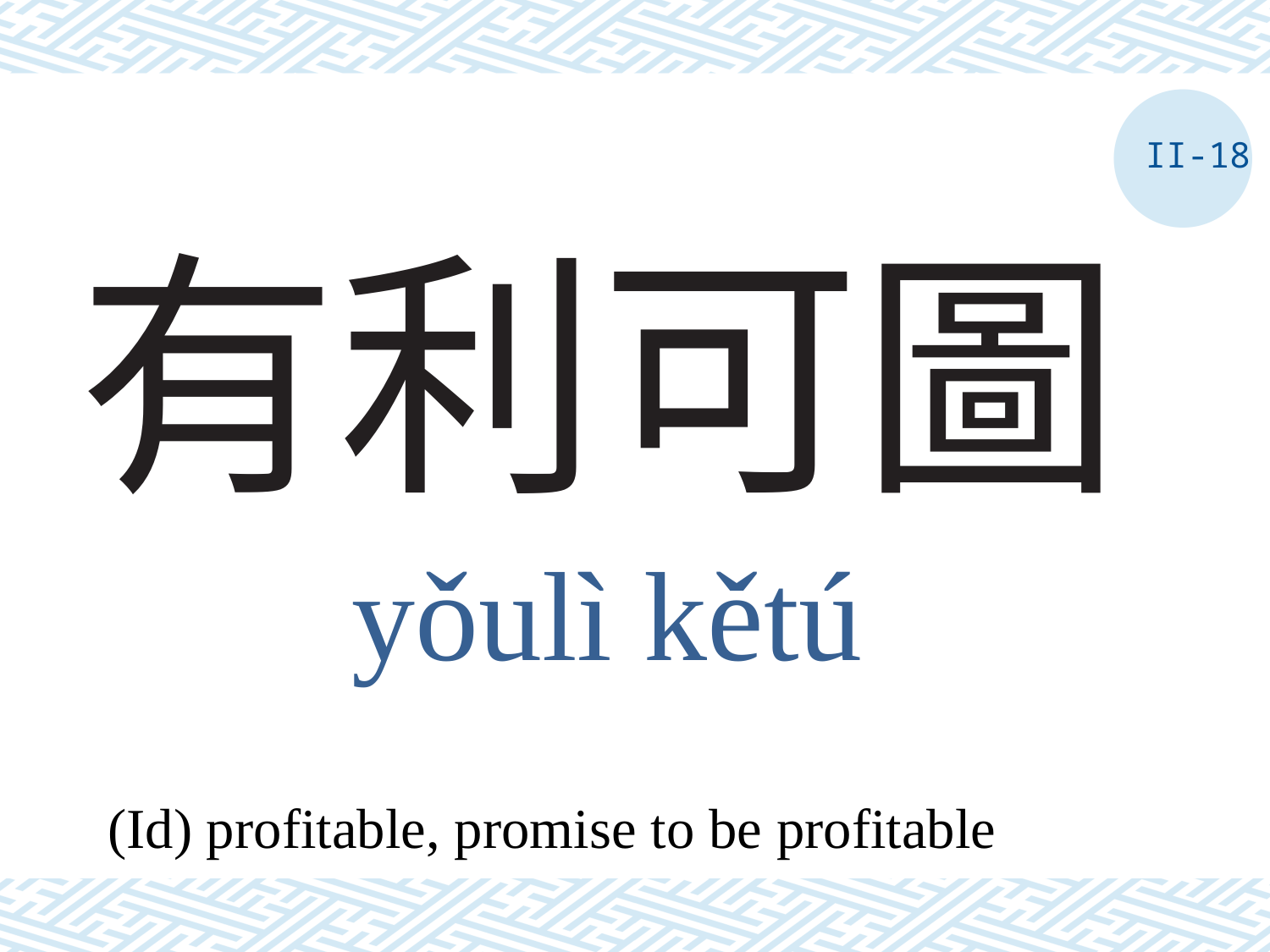

II-18

# 有利可圖
yǒulì kětú
(Id) profitable, promise to be profitable